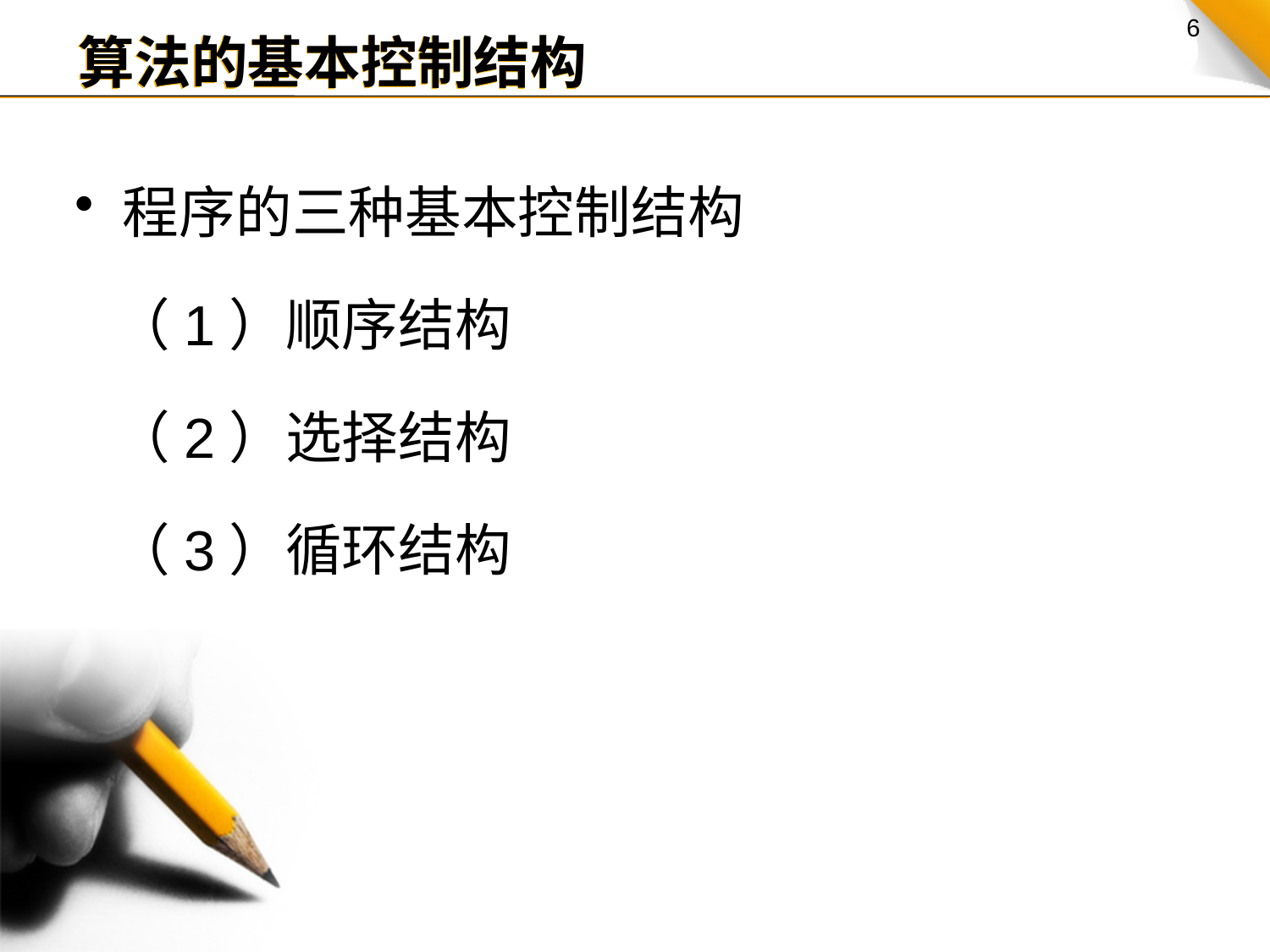

算法的基本控制结构
程序的三种基本控制结构
  （1）顺序结构
  （2）选择结构
  （3）循环结构